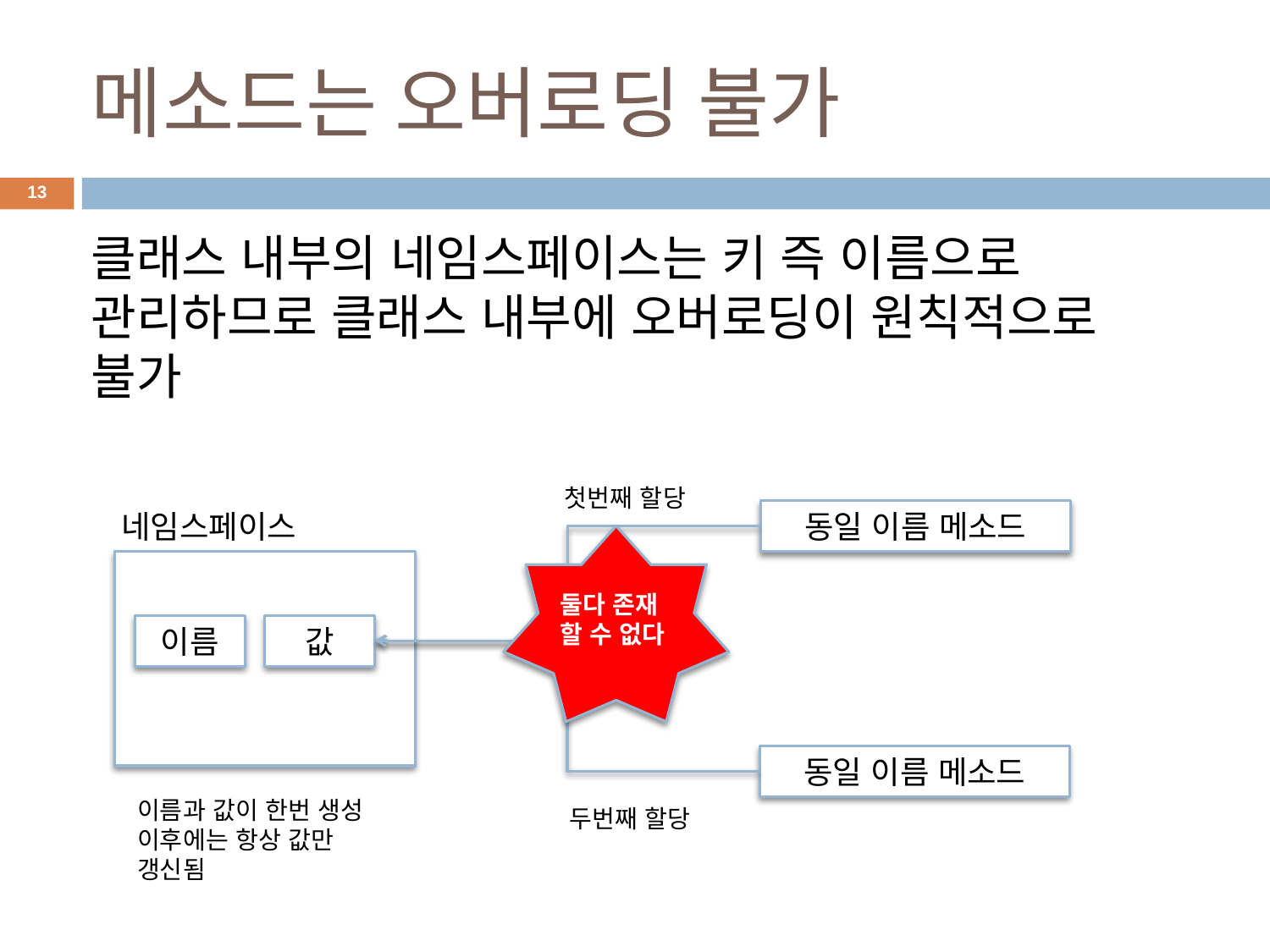

# 메소드는 오버로딩 불가
13
클래스 내부의 네임스페이스는 키 즉 이름으로 관리하므로 클래스 내부에 오버로딩이 원칙적으로 불가
첫번째 할당
네임스페이스
동일 이름 메소드
둘다 존재 할 수 없다

이름
값
동일 이름 메소드
이름과 값이 한번 생성 이후에는 항상 값만 갱신됨
두번째 할당